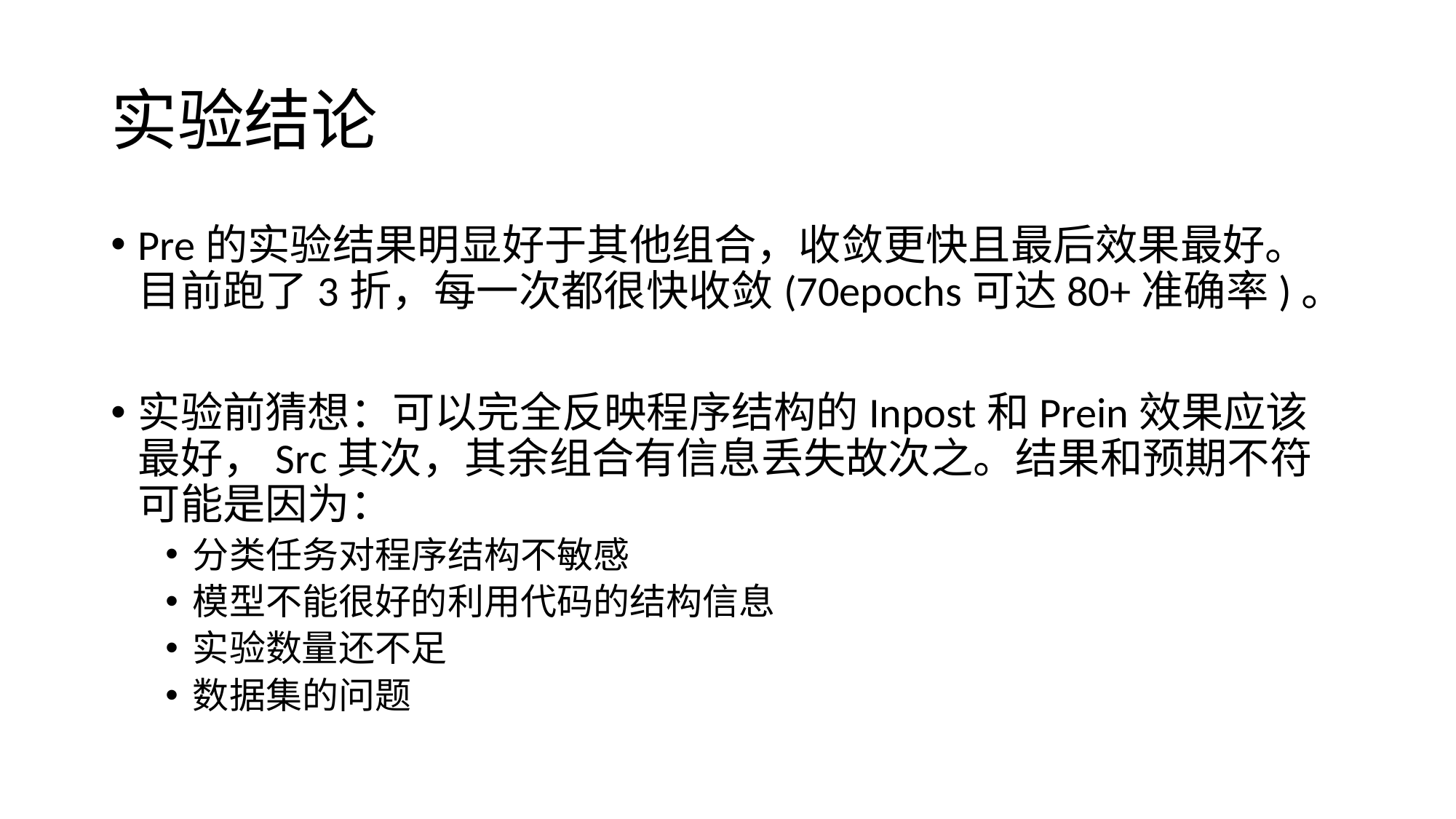

# 实验结论
Pre的实验结果明显好于其他组合，收敛更快且最后效果最好。目前跑了3折，每一次都很快收敛(70epochs可达80+准确率)。

实验前猜想：可以完全反映程序结构的Inpost和Prein效果应该最好，Src其次，其余组合有信息丢失故次之。结果和预期不符可能是因为：
分类任务对程序结构不敏感
模型不能很好的利用代码的结构信息
实验数量还不足
数据集的问题